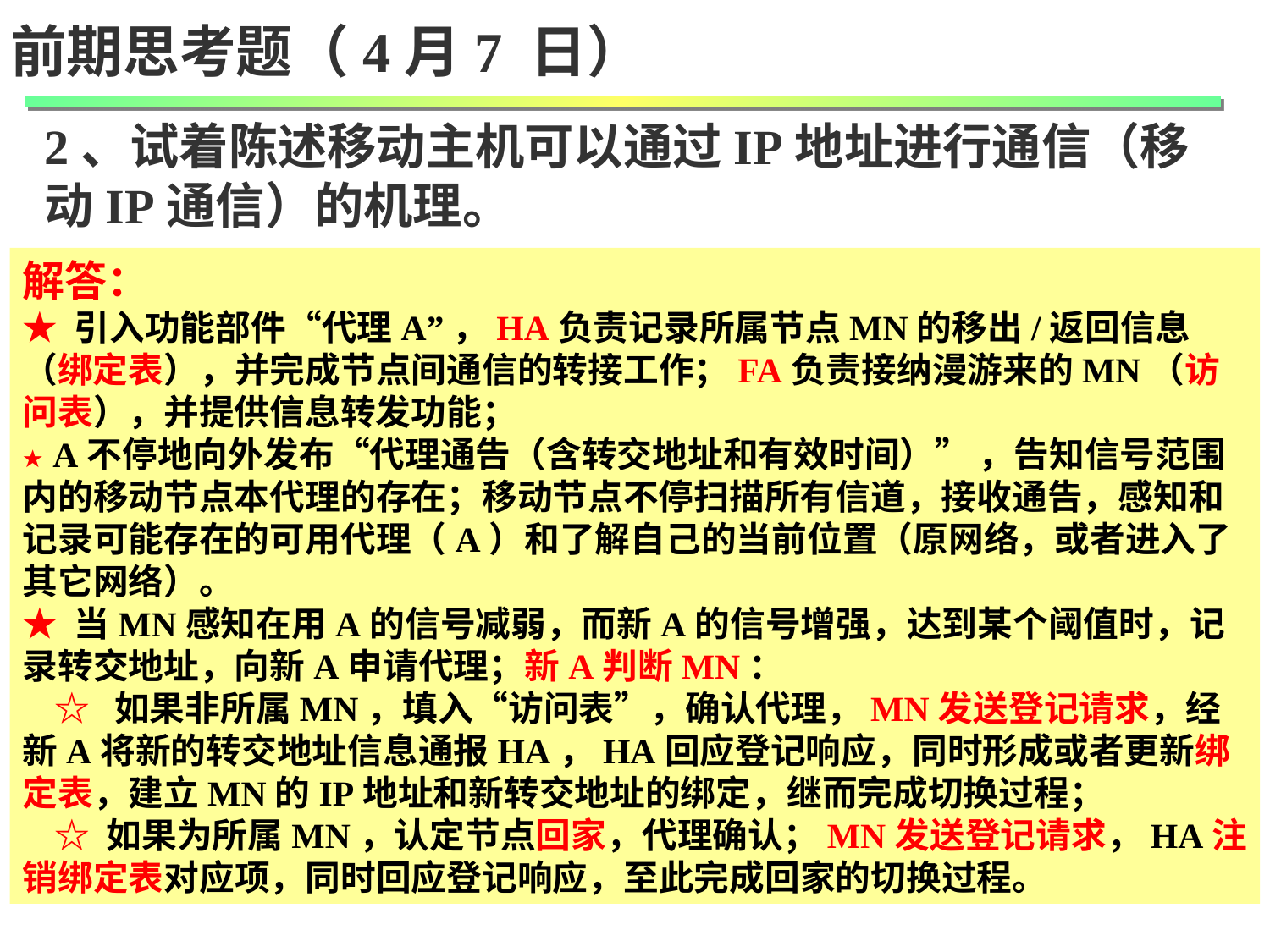

前期思考题（4月7 日）

2、试着陈述移动主机可以通过IP地址进行通信（移动IP通信）的机理。
解答：
★ 引入功能部件“代理A”，HA负责记录所属节点MN的移出/返回信息（绑定表），并完成节点间通信的转接工作；FA负责接纳漫游来的MN（访问表），并提供信息转发功能；
★ A不停地向外发布“代理通告（含转交地址和有效时间）” ，告知信号范围内的移动节点本代理的存在；移动节点不停扫描所有信道，接收通告，感知和记录可能存在的可用代理（A）和了解自己的当前位置（原网络，或者进入了其它网络）。
★ 当MN感知在用A的信号减弱，而新A的信号增强，达到某个阈值时，记录转交地址，向新A申请代理；新A判断MN：
    ☆  如果非所属MN，填入“访问表”，确认代理，MN发送登记请求，经新A将新的转交地址信息通报HA，HA回应登记响应，同时形成或者更新绑定表，建立MN的IP地址和新转交地址的绑定，继而完成切换过程；
    ☆ 如果为所属MN，认定节点回家，代理确认；MN发送登记请求，HA注销绑定表对应项，同时回应登记响应，至此完成回家的切换过程。